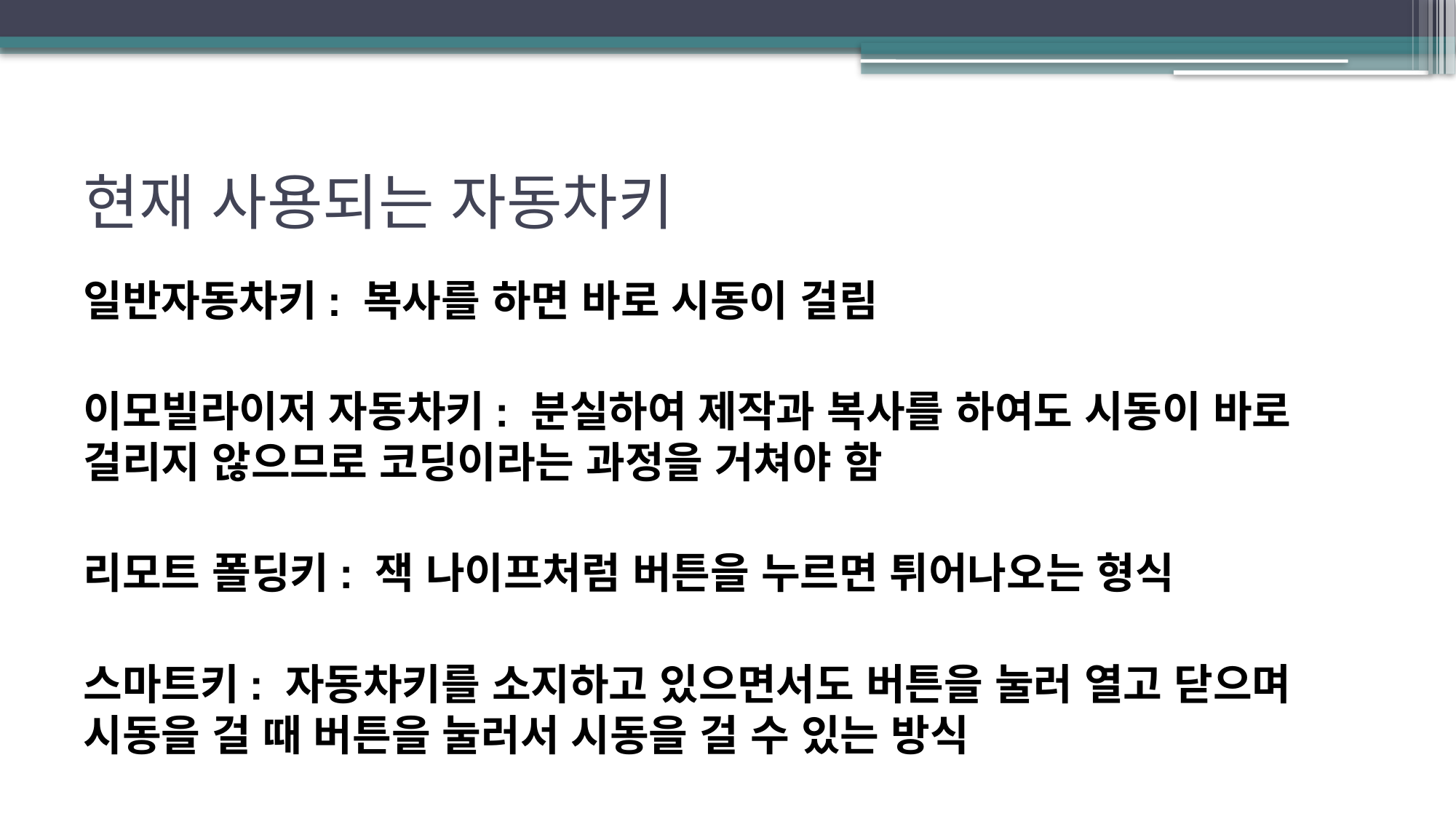

# 현재 사용되는 자동차키
일반자동차키: 복사를 하면 바로 시동이 걸림

이모빌라이저 자동차키: 분실하여 제작과 복사를 하여도 시동이 바로 걸리지 않으므로 코딩이라는 과정을 거쳐야 함

리모트 폴딩키: 잭 나이프처럼 버튼을 누르면 튀어나오는 형식

스마트키: 자동차키를 소지하고 있으면서도 버튼을 눌러 열고 닫으며 시동을 걸 때 버튼을 눌러서 시동을 걸 수 있는 방식